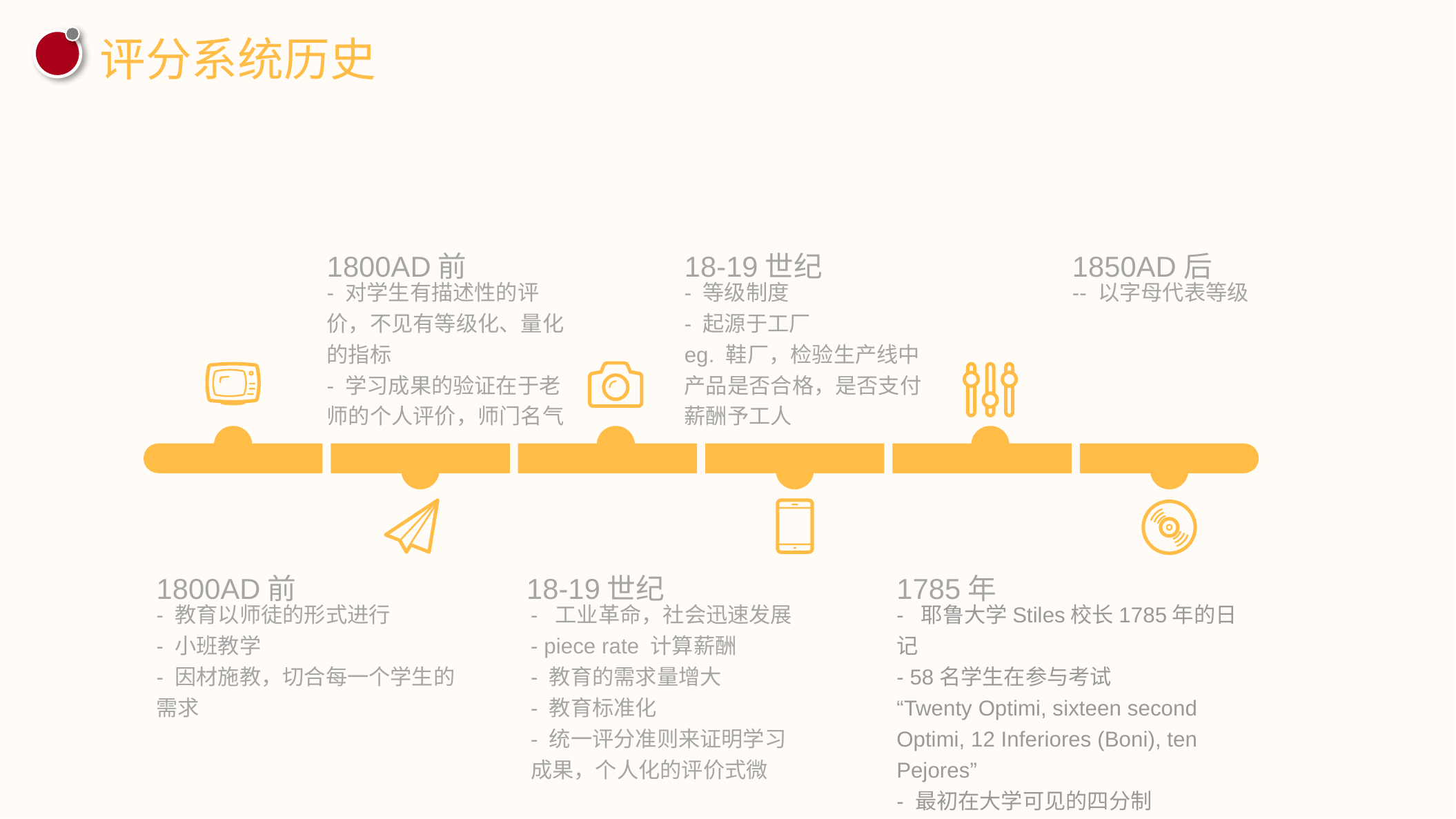

评分系统历史
1800AD前
18-19世纪
1850AD后
-- 以字母代表等级
- 对学生有描述性的评价，不见有等级化、量化的指标
- 学习成果的验证在于老师的个人评价，师门名气
- 等级制度
- 起源于工厂
eg. 鞋厂，检验生产线中产品是否合格，是否支付薪酬予工人

1800AD前
18-19世纪
1785年
-  工业革命，社会迅速发展
- piece rate 计算薪酬
- 教育的需求量增大
- 教育标准化
- 统一评分准则来证明学习成果，个人化的评价式微

-  耶鲁大学Stiles校长1785年的日记
- 58名学生在参与考试
“Twenty Optimi, sixteen second Optimi, 12 Inferiores (Boni), ten Pejores”
- 最初在大学可见的四分制
- 教育以师徒的形式进行
- 小班教学
- 因材施教，切合每一个学生的需求